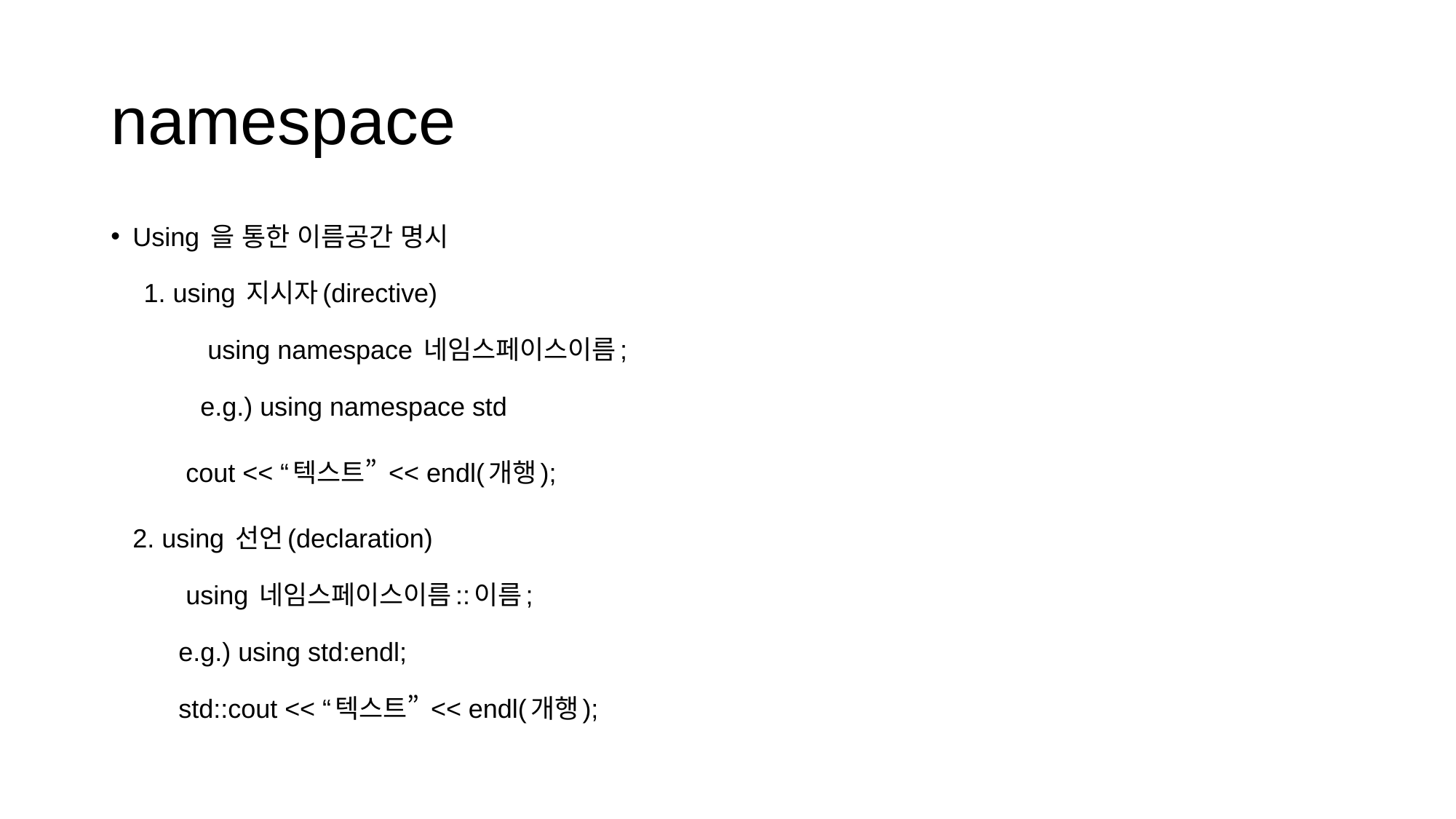

# namespace
Using 을 통한 이름공간 명시
 1. using 지시자(directive)
	 using namespace 네임스페이스이름;
		e.g.) using namespace std
			 cout << “텍스트” << endl(개행);
   2. using 선언(declaration)
	 using 네임스페이스이름::이름;
		e.g.) using std:endl;
			std::cout << “텍스트” << endl(개행);